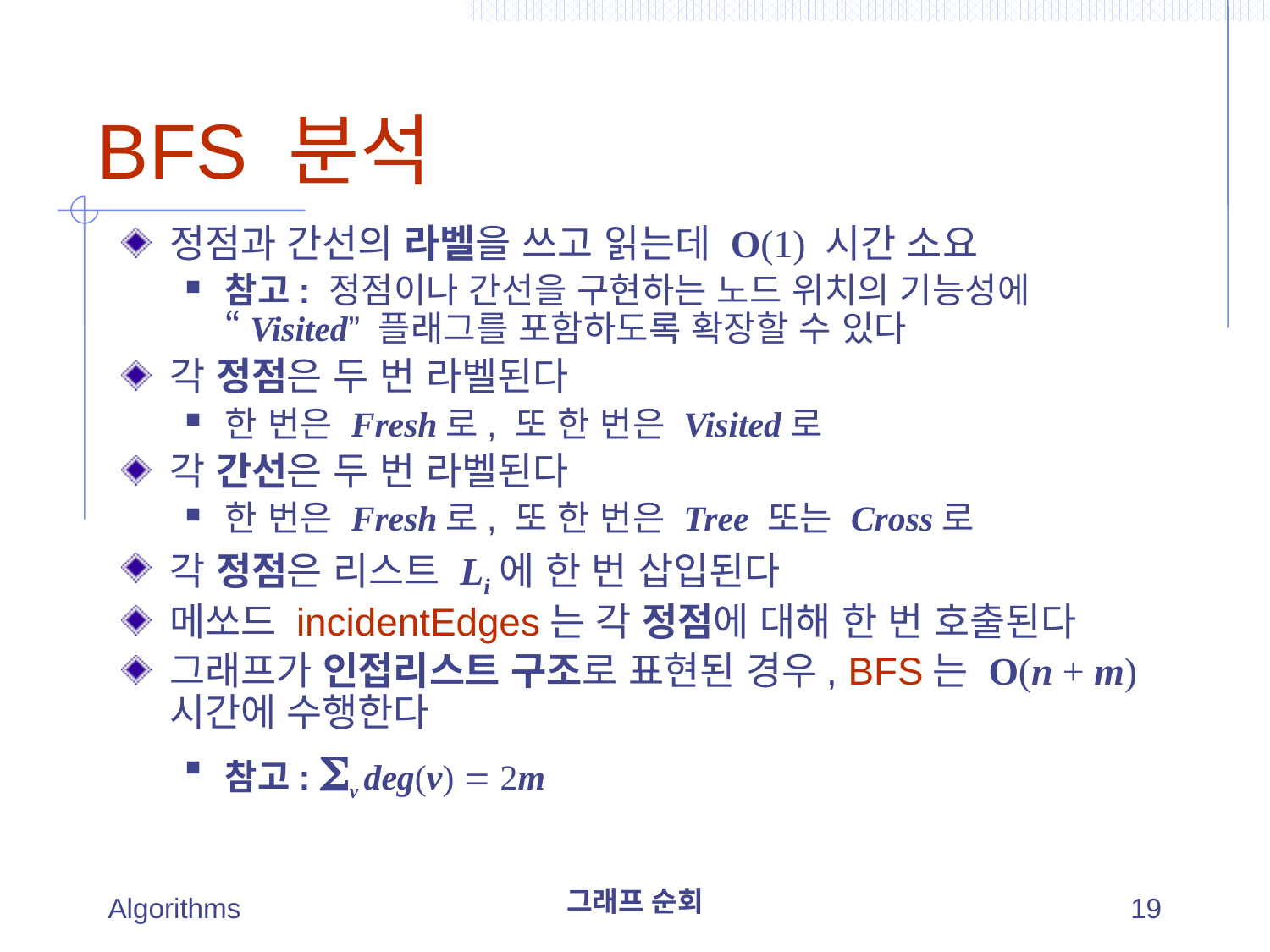

# BFS 분석
정점과 간선의 라벨을 쓰고 읽는데 O(1) 시간 소요
참고: 정점이나 간선을 구현하는 노드 위치의 기능성에 “Visited” 플래그를 포함하도록 확장할 수 있다
각 정점은 두 번 라벨된다
한 번은 Fresh로, 또 한 번은 Visited로
각 간선은 두 번 라벨된다
한 번은 Fresh로, 또 한 번은 Tree 또는 Cross로
각 정점은 리스트 Li에 한 번 삽입된다
메쏘드 incidentEdges는 각 정점에 대해 한 번 호출된다
그래프가 인접리스트 구조로 표현된 경우, BFS는 O(n + m) 시간에 수행한다
참고: Σv deg(v) = 2m
Algorithms
그래프 순회
19